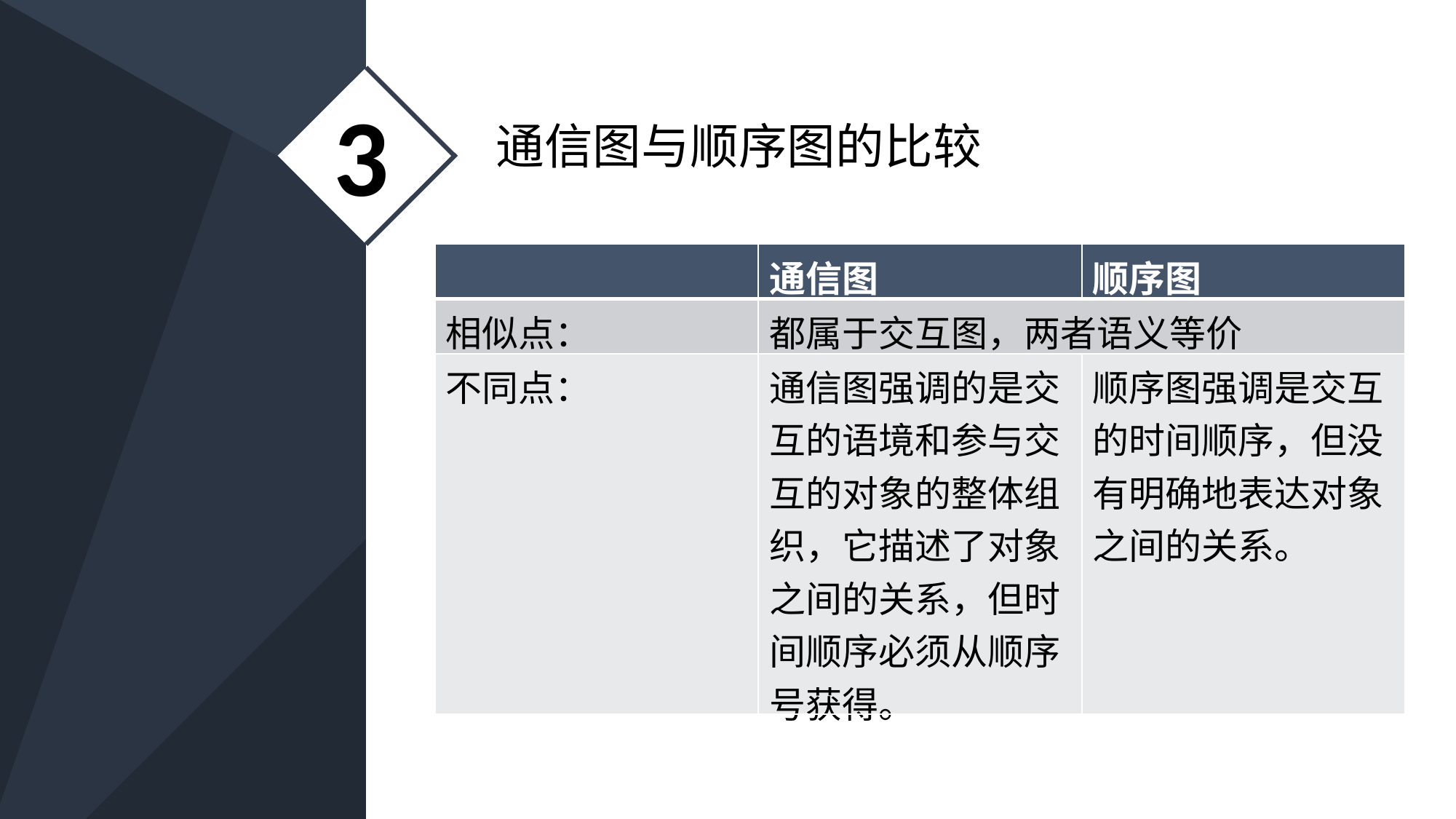

3
通信图与顺序图的比较
|  | 通信图 | 顺序图 |
| --- | --- | --- |
| 相似点： | 都属于交互图，两者语义等价 |  |
| 不同点： | 通信图强调的是交互的语境和参与交互的对象的整体组织，它描述了对象之间的关系，但时间顺序必须从顺序号获得。 | 顺序图强调是交互的时间顺序，但没有明确地表达对象之间的关系。 |